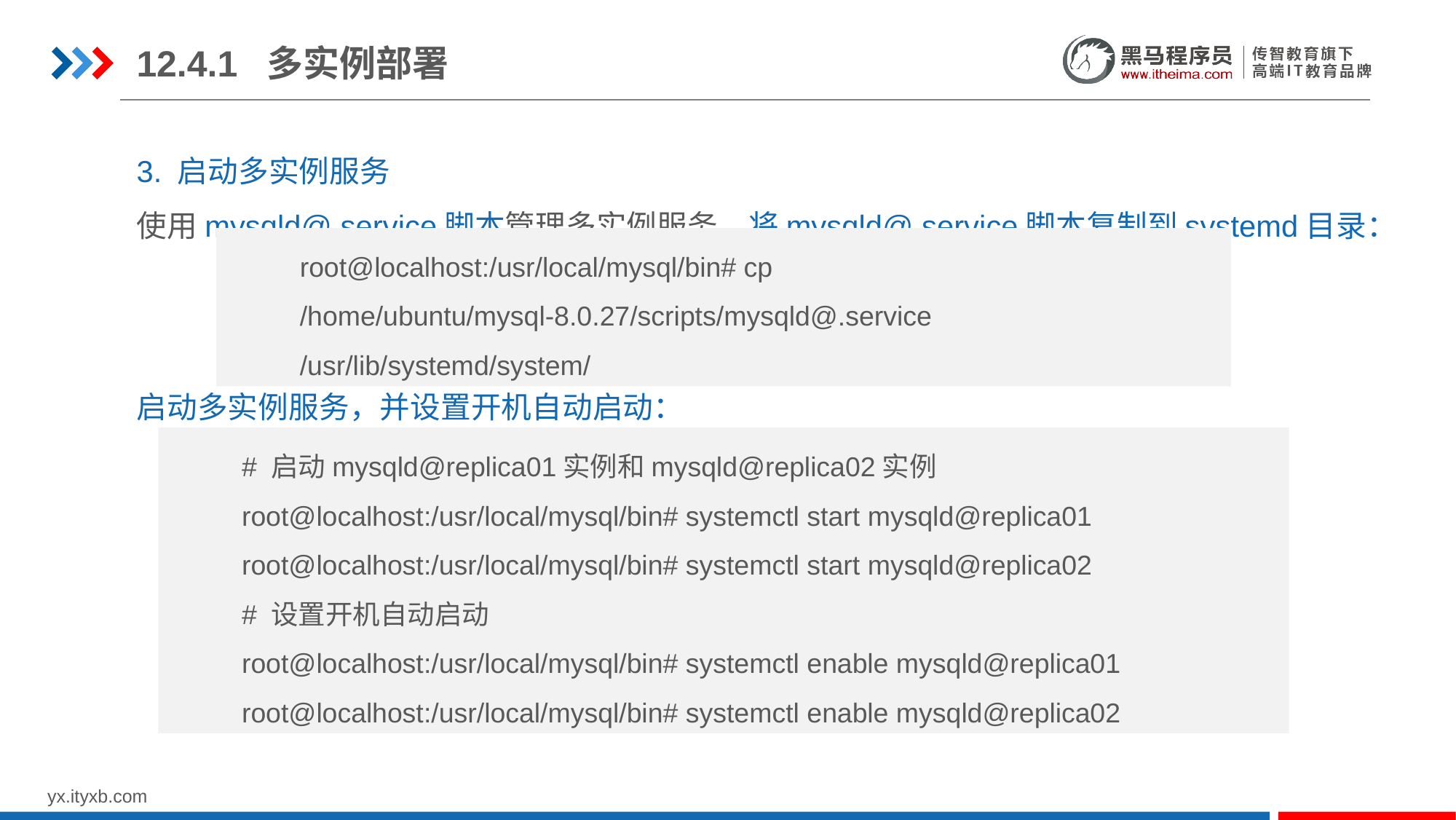

12.4.1  多实例部署
3. 启动多实例服务
使用mysqld@.service脚本管理多实例服务，将mysqld@.service脚本复制到systemd目录：
root@localhost:/usr/local/mysql/bin# cp /home/ubuntu/mysql-8.0.27/scripts/mysqld@.service /usr/lib/systemd/system/
启动多实例服务，并设置开机自动启动：
# 启动mysqld@replica01实例和mysqld@replica02实例
root@localhost:/usr/local/mysql/bin# systemctl start mysqld@replica01
root@localhost:/usr/local/mysql/bin# systemctl start mysqld@replica02
# 设置开机自动启动
root@localhost:/usr/local/mysql/bin# systemctl enable mysqld@replica01
root@localhost:/usr/local/mysql/bin# systemctl enable mysqld@replica02